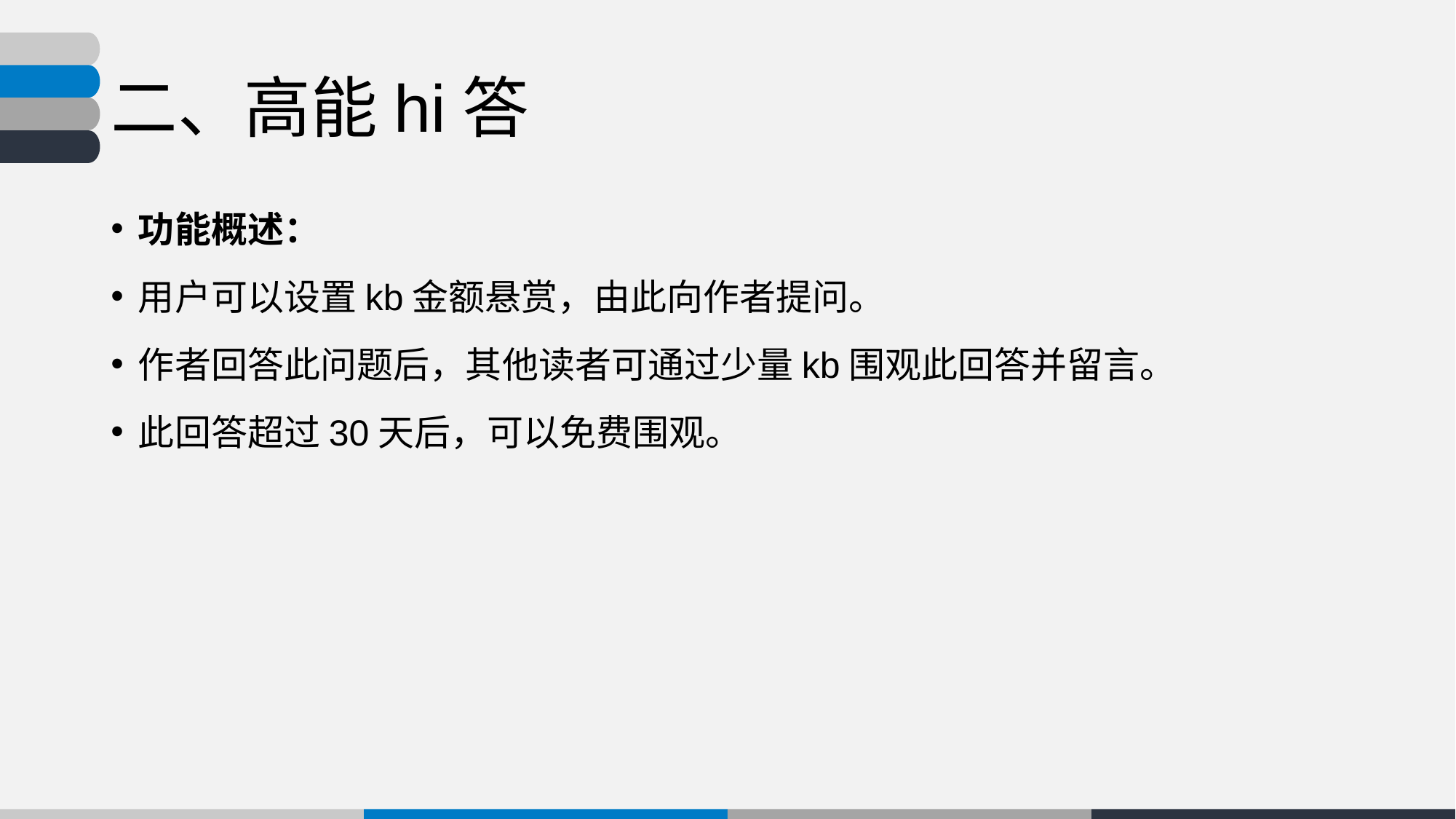

# 二、高能hi答
功能概述：
用户可以设置kb金额悬赏，由此向作者提问。
作者回答此问题后，其他读者可通过少量kb围观此回答并留言。
此回答超过30天后，可以免费围观。